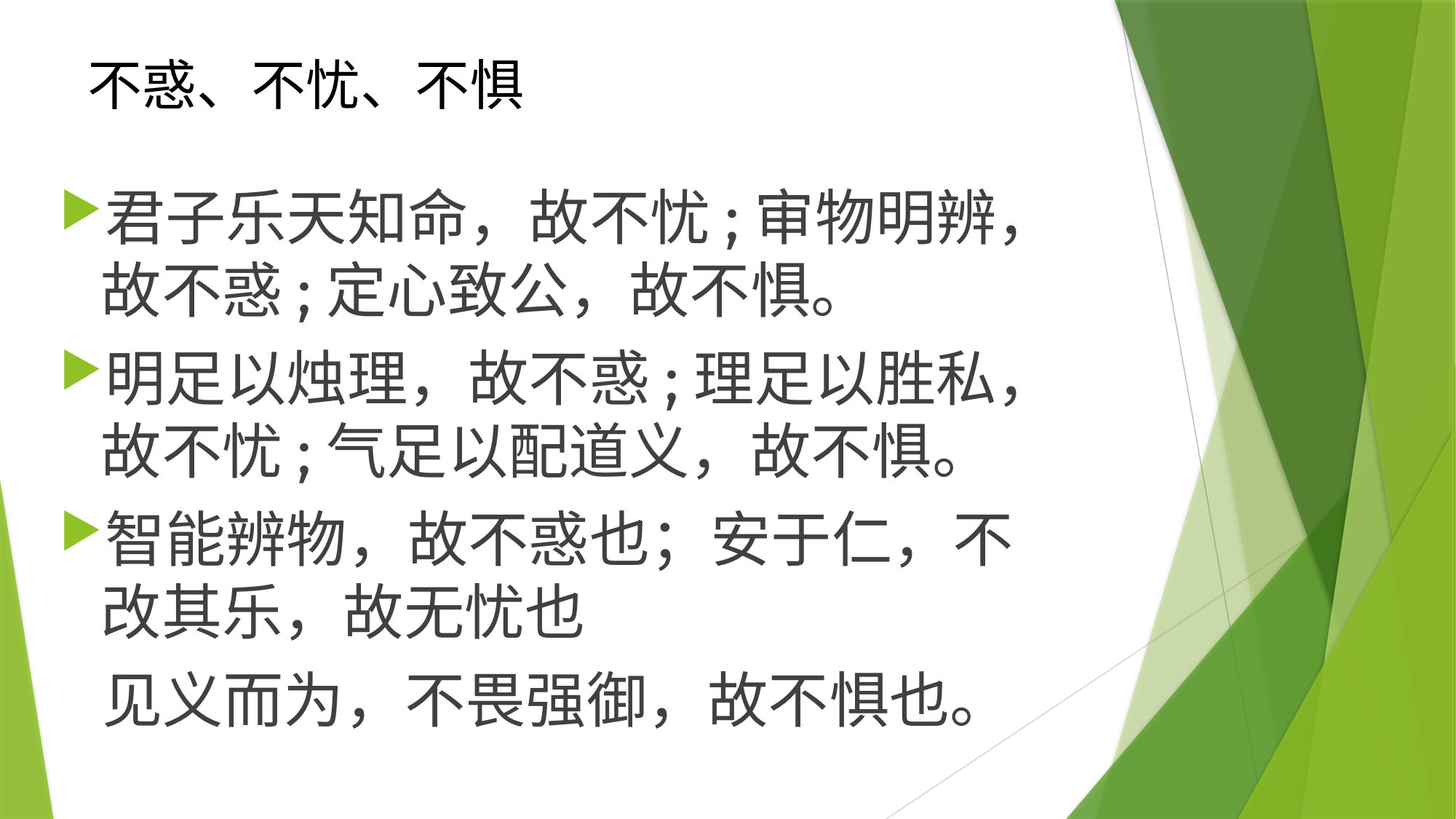

# 不惑、不忧、不惧
君子乐天知命，故不忧;审物明辨，故不惑;定心致公，故不惧。
明足以烛理，故不惑;理足以胜私，故不忧;气足以配道义，故不惧。
智能辨物，故不惑也；安于仁，不改其乐，故无忧也
  见义而为，不畏强御，故不惧也。